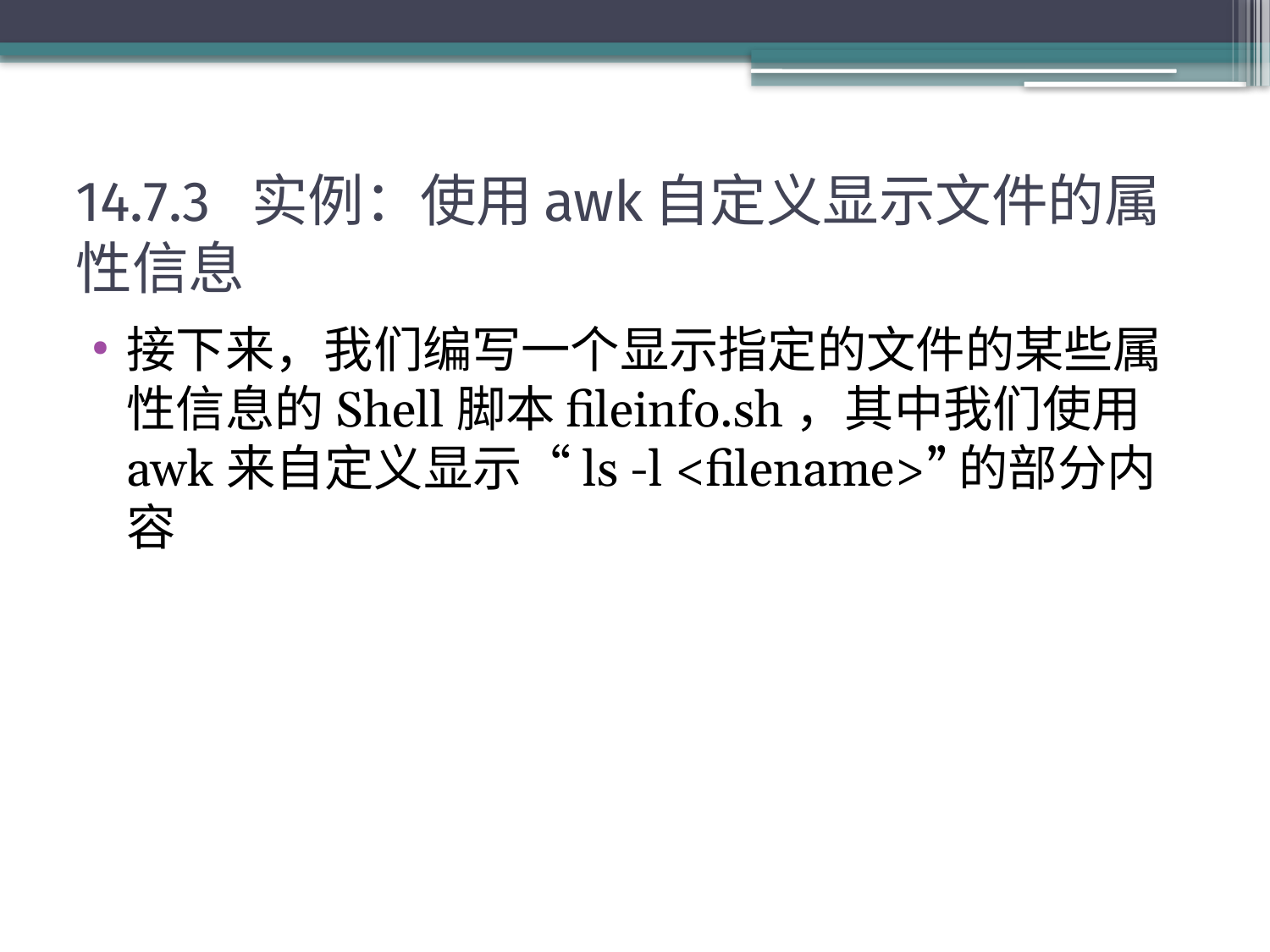

# 14.7.3  实例：使用awk自定义显示文件的属性信息
接下来，我们编写一个显示指定的文件的某些属性信息的Shell脚本fileinfo.sh，其中我们使用awk来自定义显示“ls -l <filename>”的部分内容